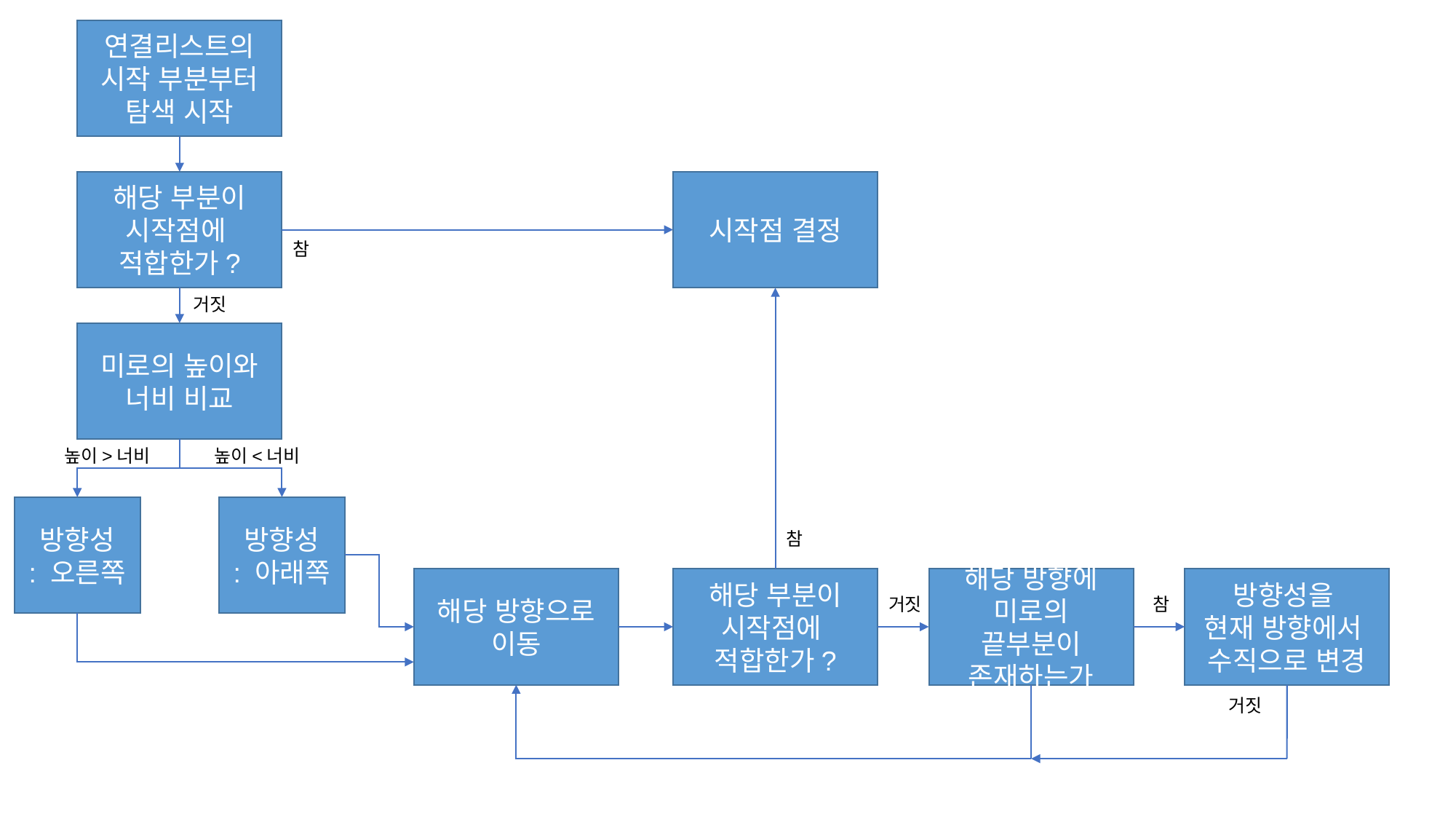

연결리스트의
시작 부분부터 탐색 시작
해당 부분이
시작점에
적합한가?
시작점 결정
참
거짓
미로의 높이와 너비 비교
높이>너비
높이<너비
방향성
: 오른쪽
방향성
: 아래쪽
참
해당 방향으로
이동
해당 부분이
시작점에
적합한가?
해당 방향에
미로의 끝부분이 존재하는가
방향성을
현재 방향에서
수직으로 변경
참
거짓
거짓